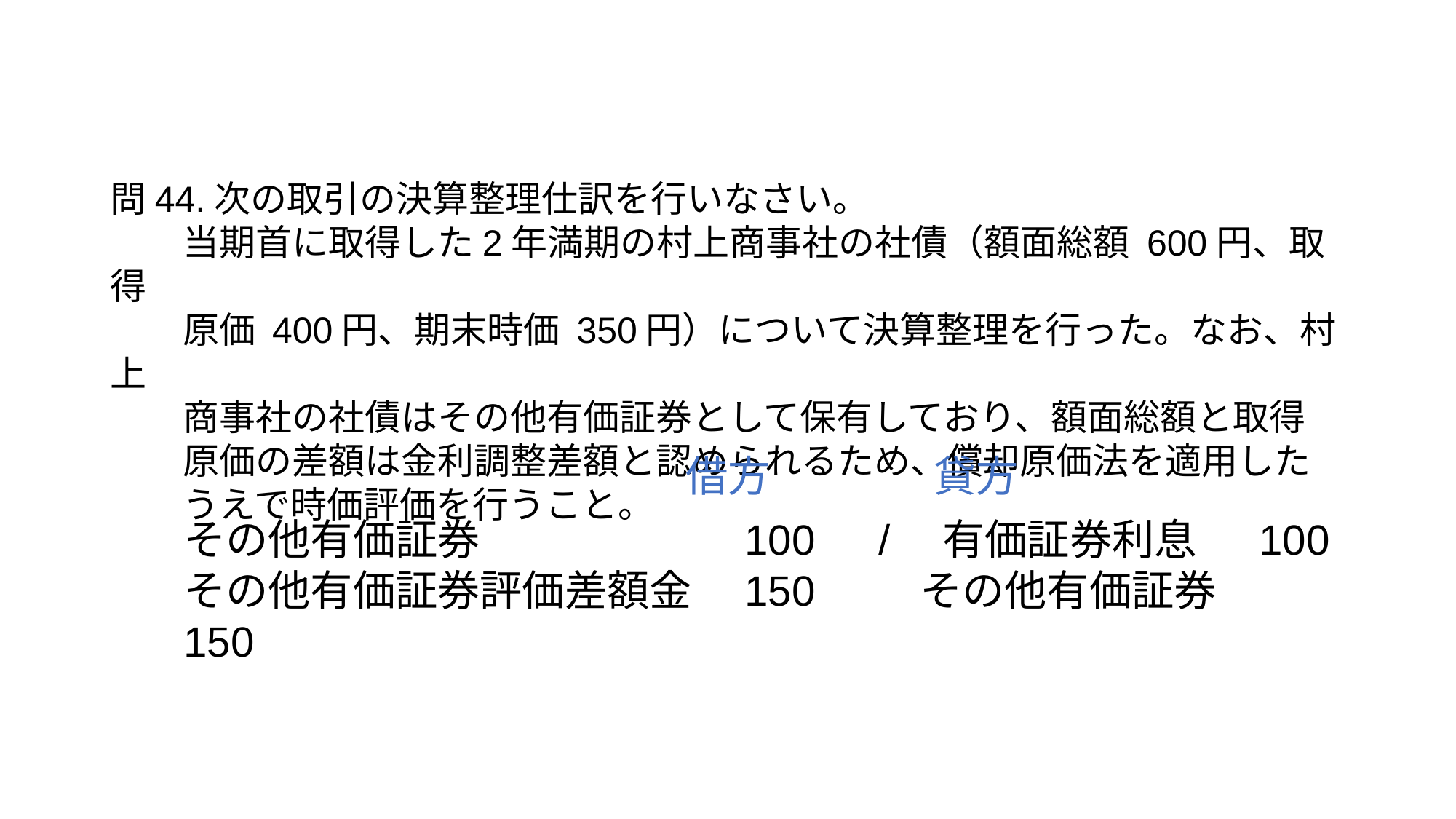

問44.次の取引の決算整理仕訳を行いなさい。
　　当期首に取得した2年満期の村上商事社の社債（額面総額 600円、取得
　　原価 400円、期末時価 350円）について決算整理を行った。なお、村上
　　商事社の社債はその他有価証券として保有しており、額面総額と取得
　　原価の差額は金利調整差額と認められるため、償却原価法を適用した
　　うえで時価評価を行うこと。
借方
貸方
その他有価証券　　　　　　100　/　有価証券利息　 100
その他有価証券評価差額金　150　　 その他有価証券  150